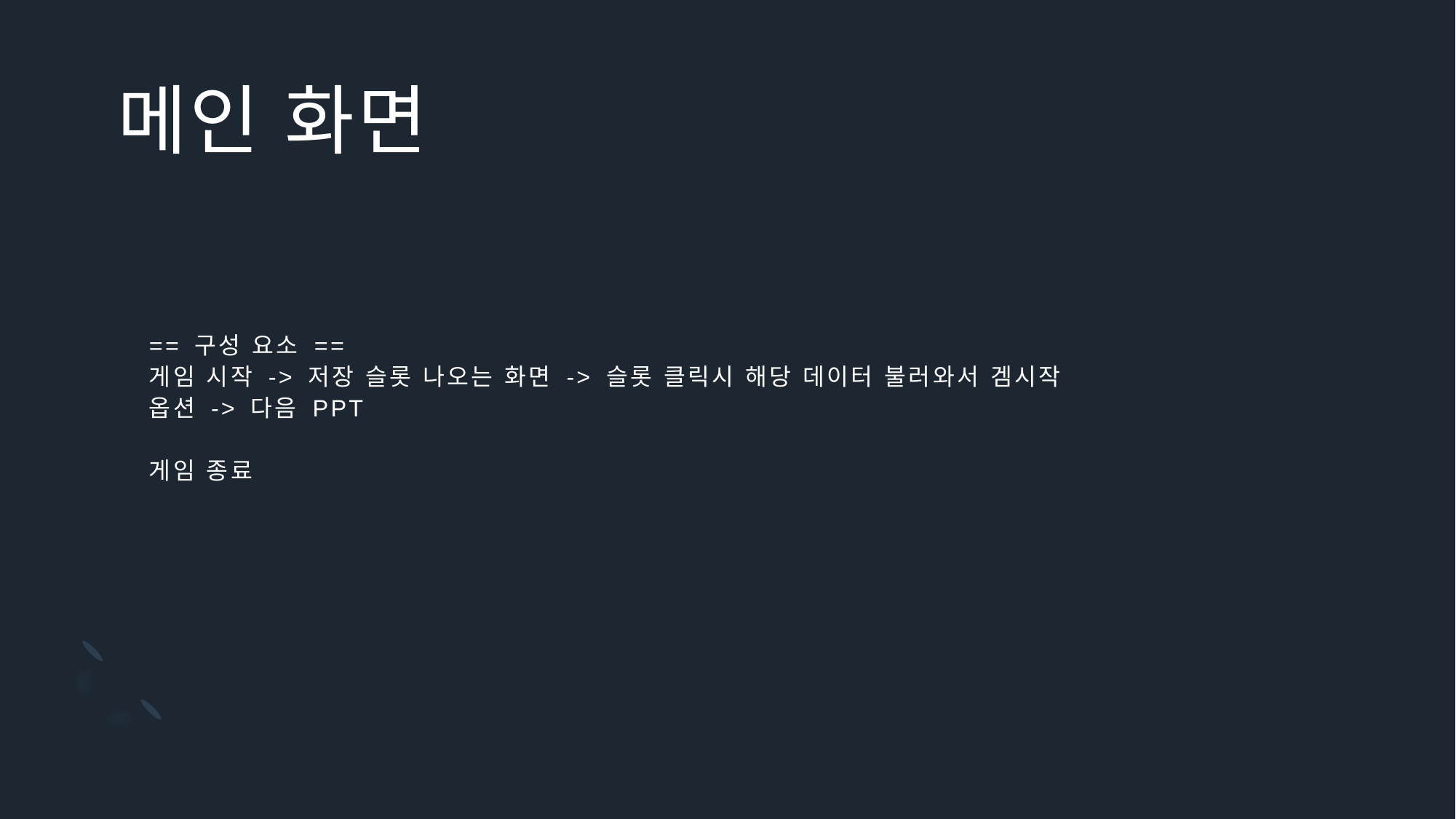

메인 화면
# == 구성 요소 == 게임 시작 -> 저장 슬롯 나오는 화면 -> 슬롯 클릭시 해당 데이터 불러와서 겜시작 옵션 -> 다음 PPT 게임 종료